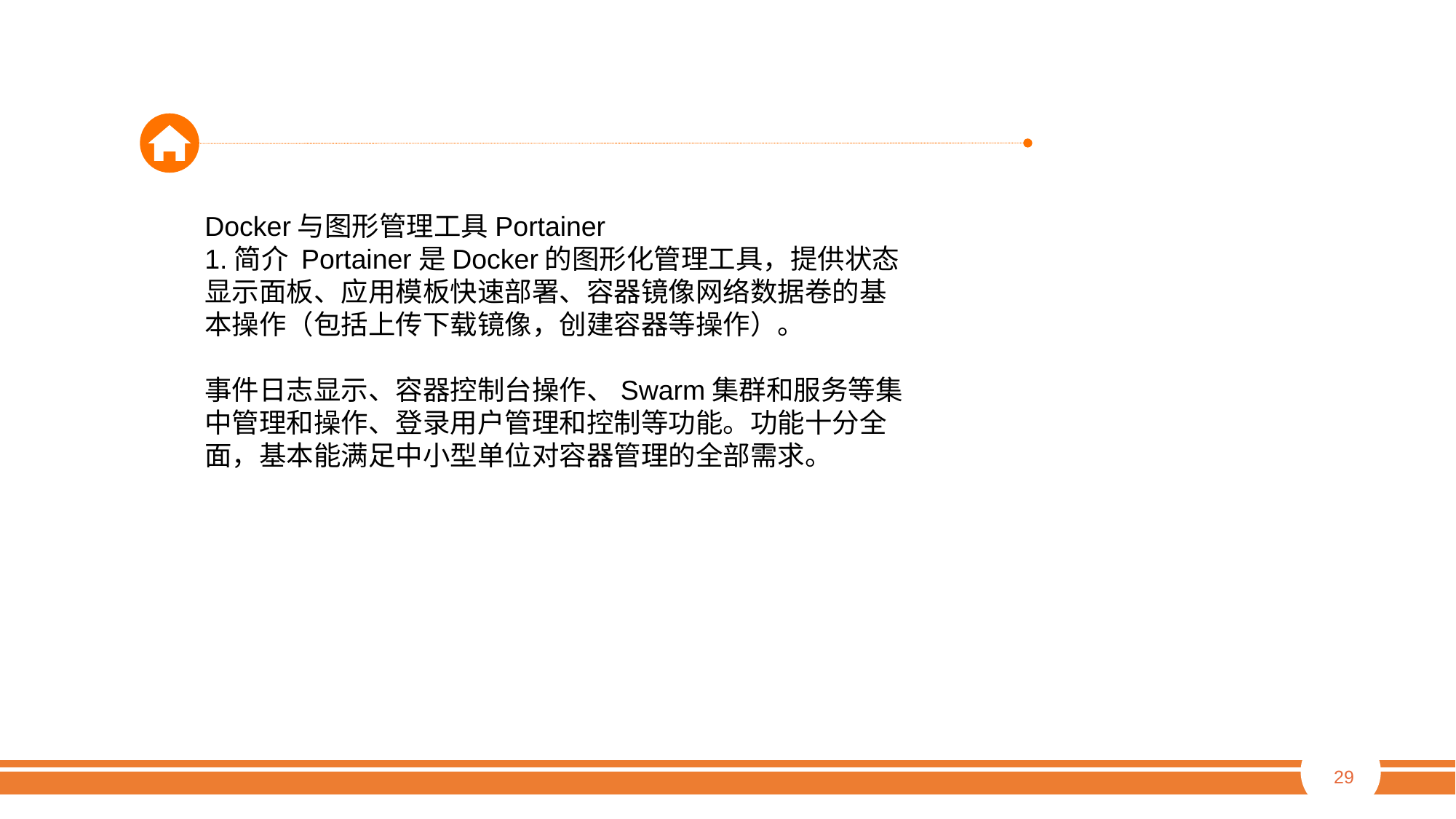

Docker与图形管理工具Portainer
1.简介 Portainer是Docker的图形化管理工具，提供状态显示面板、应用模板快速部署、容器镜像网络数据卷的基本操作（包括上传下载镜像，创建容器等操作）。

事件日志显示、容器控制台操作、Swarm集群和服务等集中管理和操作、登录用户管理和控制等功能。功能十分全面，基本能满足中小型单位对容器管理的全部需求。
29